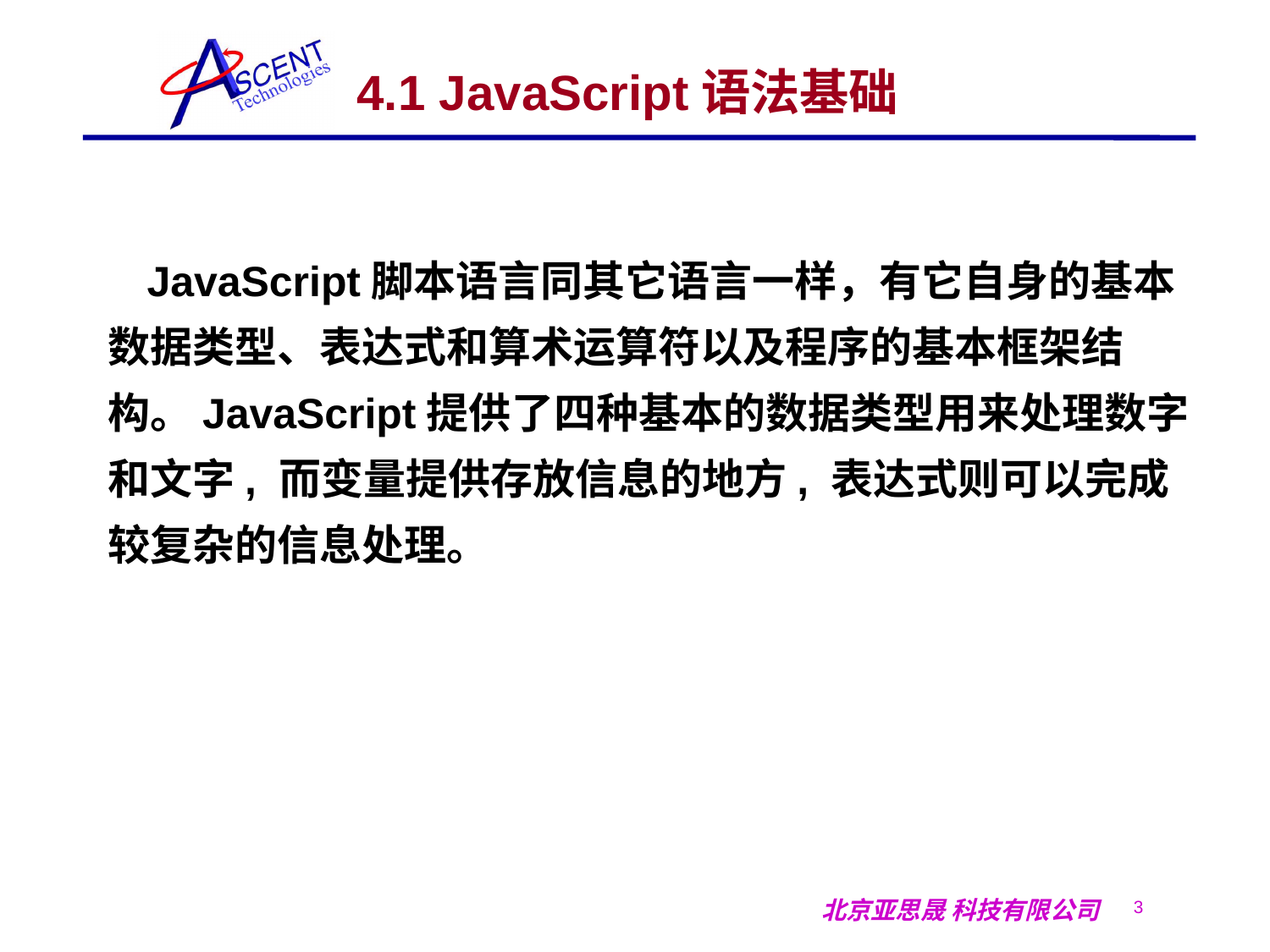

# 4.1 JavaScript语法基础
　　　JavaScript脚本语言同其它语言一样，有它自身的基本数据类型、表达式和算术运算符以及程序的基本框架结构。JavaScript提供了四种基本的数据类型用来处理数字和文字, 而变量提供存放信息的地方, 表达式则可以完成较复杂的信息处理。